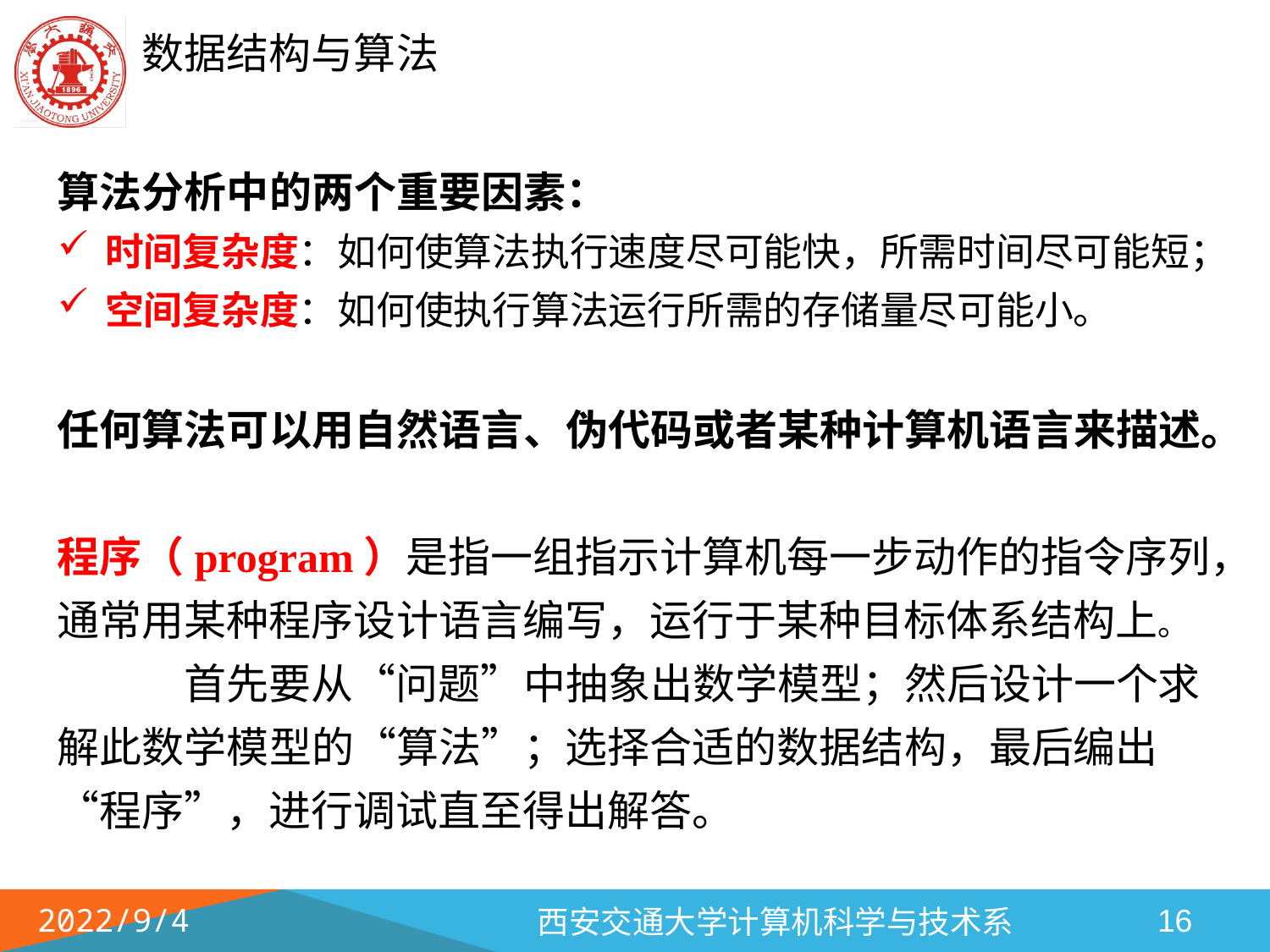

算法分析中的两个重要因素：
时间复杂度：如何使算法执行速度尽可能快，所需时间尽可能短；
空间复杂度：如何使执行算法运行所需的存储量尽可能小。

任何算法可以用自然语言、伪代码或者某种计算机语言来描述。

程序（program）是指一组指示计算机每一步动作的指令序列，通常用某种程序设计语言编写，运行于某种目标体系结构上。
	首先要从“问题”中抽象出数学模型；然后设计一个求解此数学模型的“算法”；选择合适的数据结构，最后编出“程序”，进行调试直至得出解答。